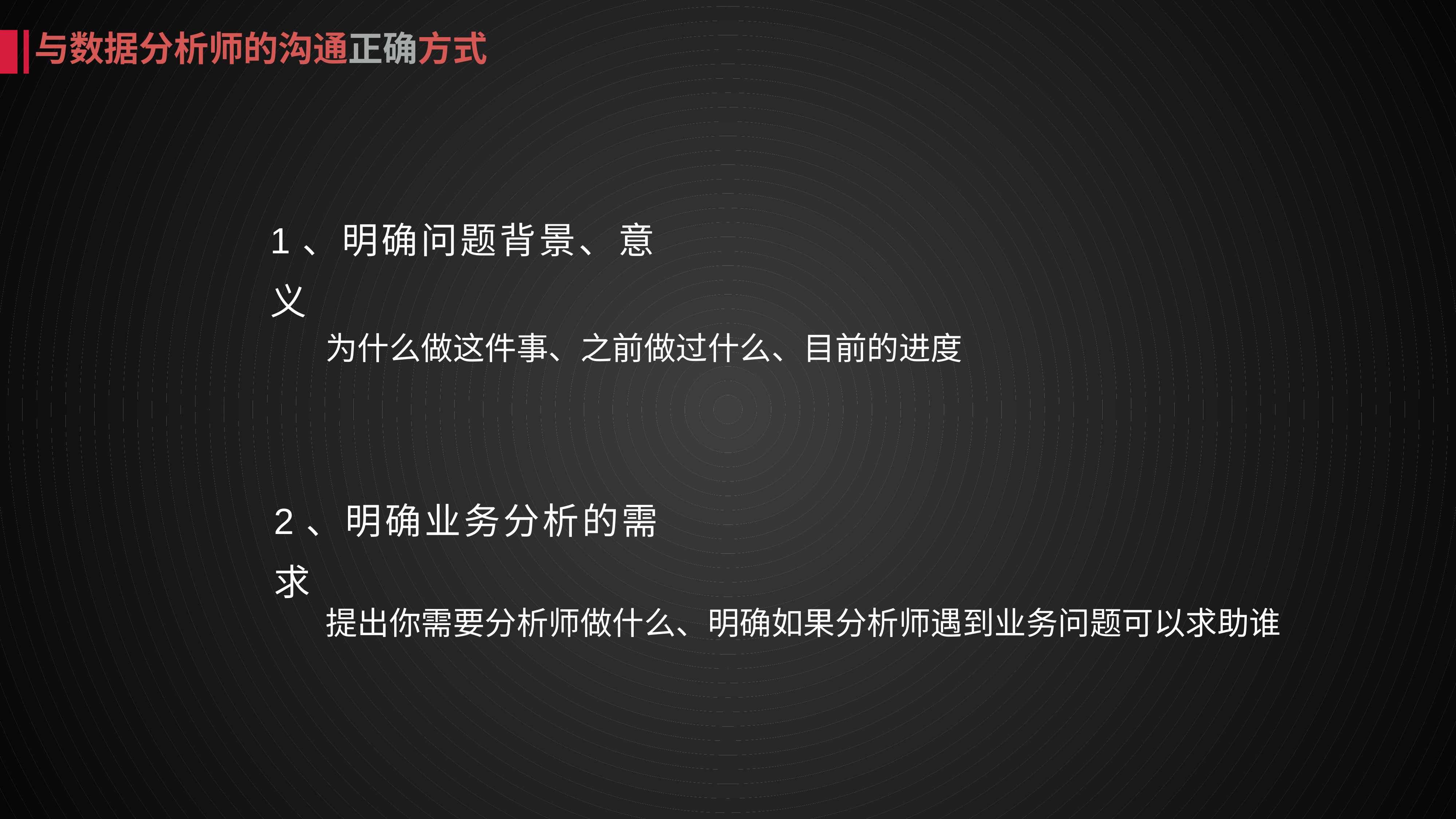

与数据分析师的沟通正确方式
1、明确问题背景、意义
为什么做这件事、之前做过什么、目前的进度
2、明确业务分析的需求
提出你需要分析师做什么、明确如果分析师遇到业务问题可以求助谁